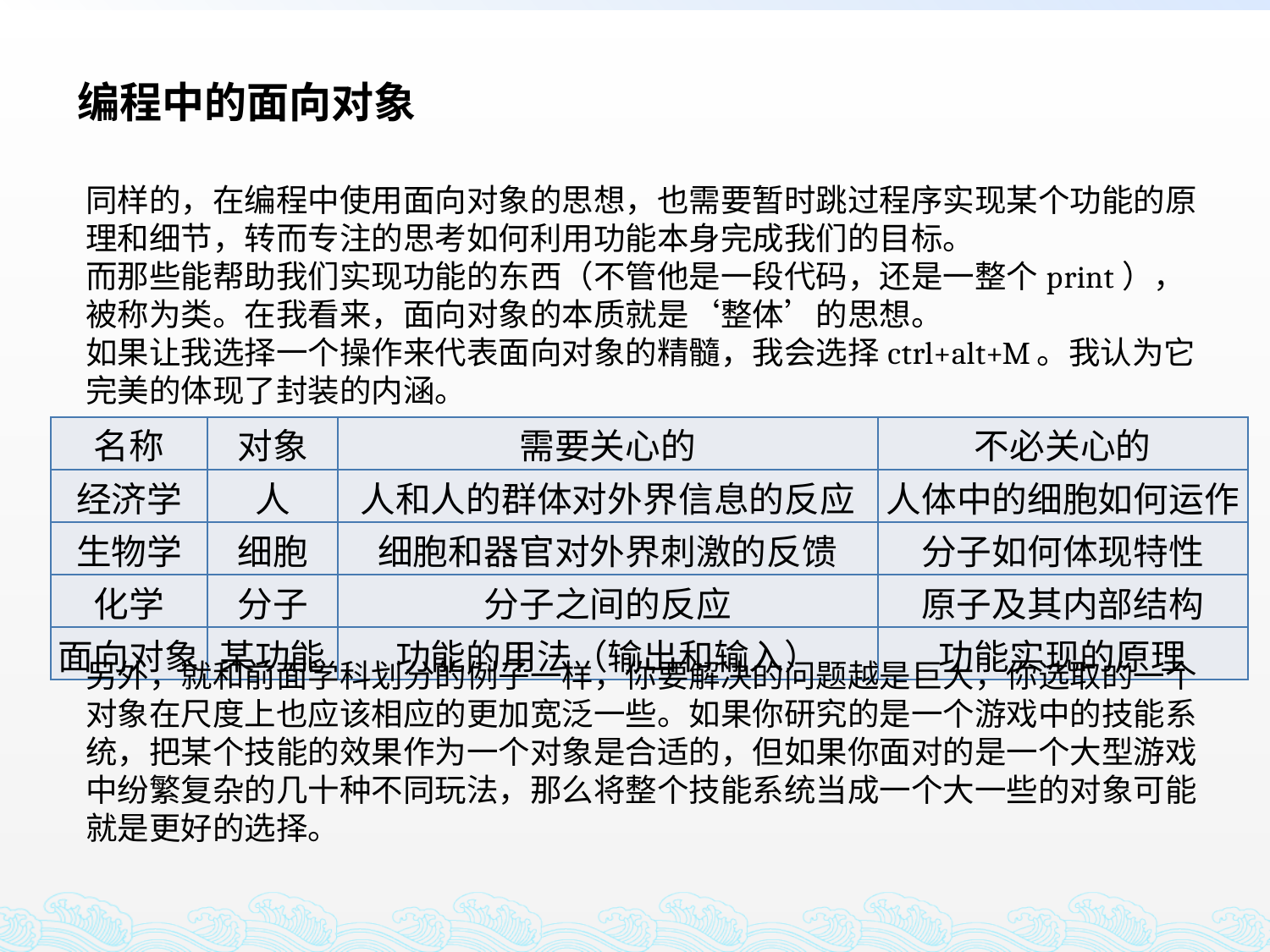

编程中的面向对象
同样的，在编程中使用面向对象的思想，也需要暂时跳过程序实现某个功能的原理和细节，转而专注的思考如何利用功能本身完成我们的目标。
而那些能帮助我们实现功能的东西（不管他是一段代码，还是一整个print），被称为类。在我看来，面向对象的本质就是‘整体’的思想。
如果让我选择一个操作来代表面向对象的精髓，我会选择ctrl+alt+M。我认为它完美的体现了封装的内涵。
| 名称 | 对象 | 需要关心的 | 不必关心的 |
| --- | --- | --- | --- |
| 经济学 | 人 | 人和人的群体对外界信息的反应 | 人体中的细胞如何运作 |
| 生物学 | 细胞 | 细胞和器官对外界刺激的反馈 | 分子如何体现特性 |
| 化学 | 分子 | 分子之间的反应 | 原子及其内部结构 |
| 面向对象 | 某功能 | 功能的用法（输出和输入） | 功能实现的原理 |
另外，就和前面学科划分的例子一样，你要解决的问题越是巨大，你选取的一个对象在尺度上也应该相应的更加宽泛一些。如果你研究的是一个游戏中的技能系统，把某个技能的效果作为一个对象是合适的，但如果你面对的是一个大型游戏中纷繁复杂的几十种不同玩法，那么将整个技能系统当成一个大一些的对象可能就是更好的选择。